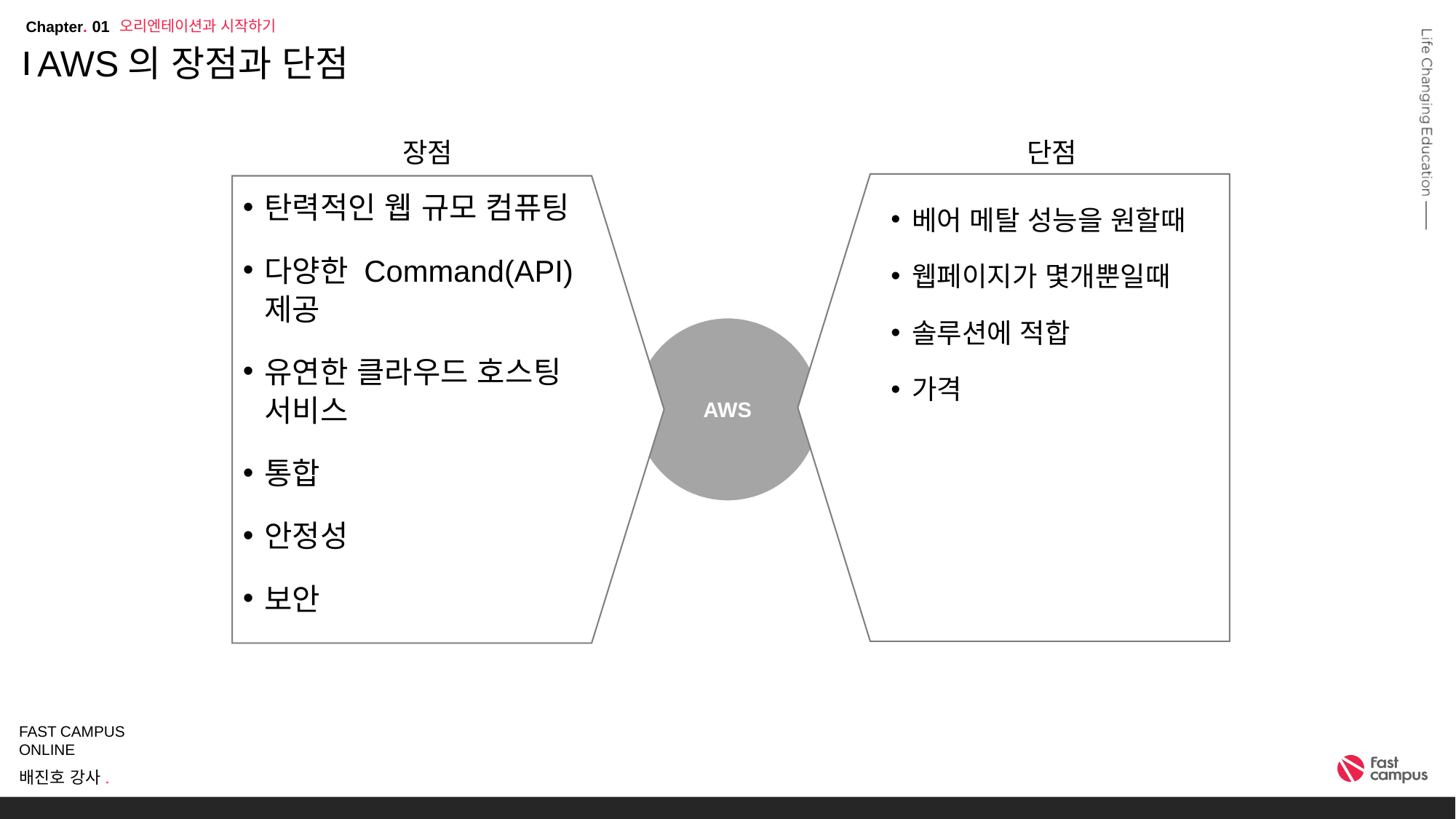

오리엔테이션과 시작하기

01
# AWS의 장점과 단점
장점
단점

탄력적인 웹 규모 컴퓨팅
다양한 Command(API) 제공
유연한 클라우드 호스팅 서비스
통합
안정성
보안

베어 메탈 성능을 원할때
웹페이지가 몇개뿐일때
솔루션에 적합
가격
AWS